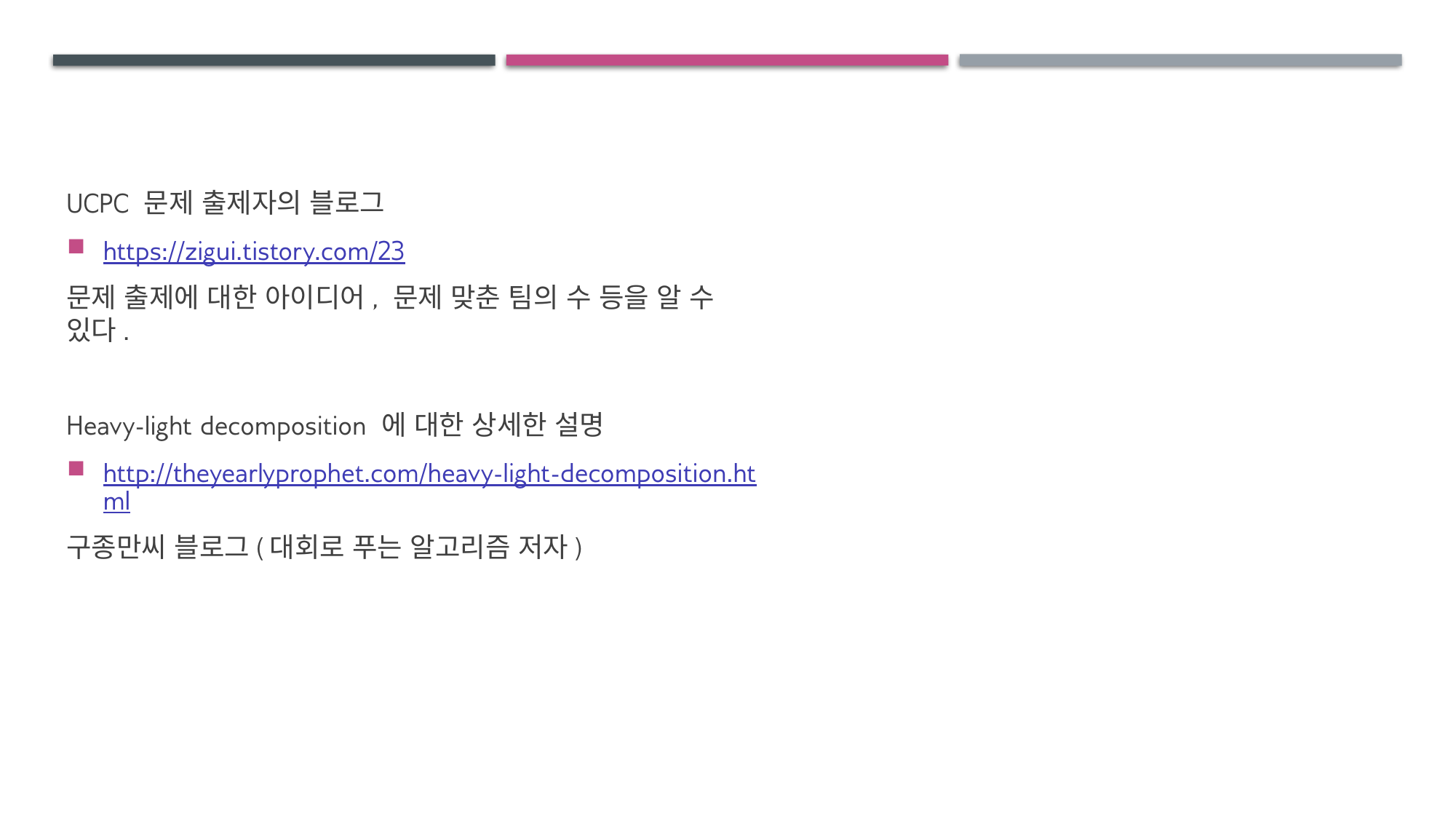

UCPC 문제 출제자의 블로그
https://zigui.tistory.com/23
문제 출제에 대한 아이디어, 문제 맞춘 팀의 수 등을 알 수 있다.

Heavy-light decomposition 에 대한 상세한 설명
http://theyearlyprophet.com/heavy-light-decomposition.html
구종만씨 블로그(대회로 푸는 알고리즘 저자)